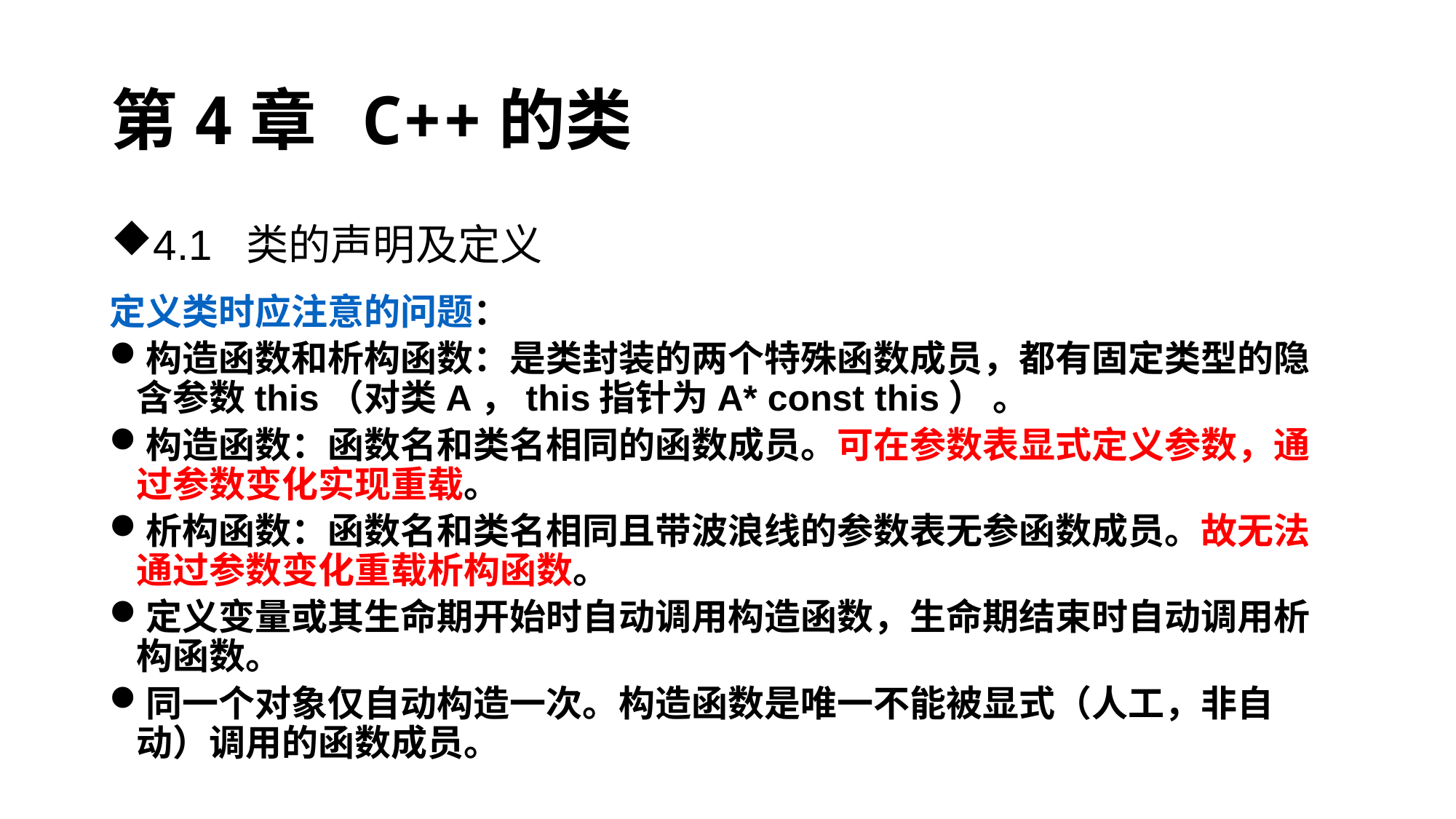

# 第4章  C++的类
4.1  类的声明及定义
定义类时应注意的问题：
构造函数和析构函数：是类封装的两个特殊函数成员，都有固定类型的隐含参数this（对类A，this指针为A* const this） 。
构造函数：函数名和类名相同的函数成员。可在参数表显式定义参数，通过参数变化实现重载。
析构函数：函数名和类名相同且带波浪线的参数表无参函数成员。故无法通过参数变化重载析构函数。
定义变量或其生命期开始时自动调用构造函数，生命期结束时自动调用析构函数。
同一个对象仅自动构造一次。构造函数是唯一不能被显式（人工，非自动）调用的函数成员。